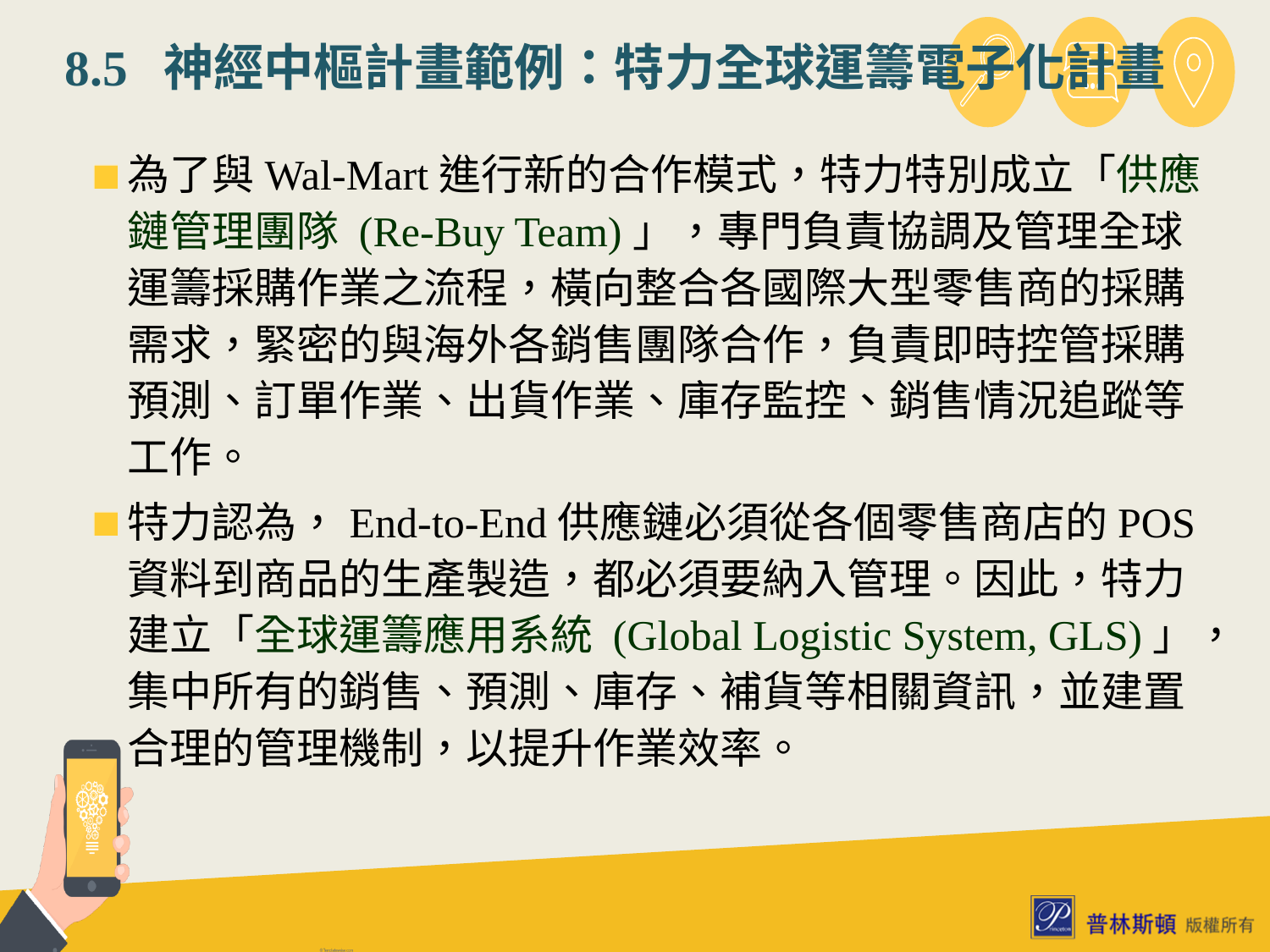

# 8.5  神經中樞計畫範例：特力全球運籌電子化計畫
為了與Wal-Mart進行新的合作模式，特力特別成立「供應鏈管理團隊 (Re-Buy Team)」，專門負責協調及管理全球運籌採購作業之流程，橫向整合各國際大型零售商的採購需求，緊密的與海外各銷售團隊合作，負責即時控管採購預測、訂單作業、出貨作業、庫存監控、銷售情況追蹤等工作。
特力認為，End-to-End供應鏈必須從各個零售商店的POS資料到商品的生產製造，都必須要納入管理。因此，特力建立「全球運籌應用系統 (Global Logistic System, GLS)」，集中所有的銷售、預測、庫存、補貨等相關資訊，並建置合理的管理機制，以提升作業效率。